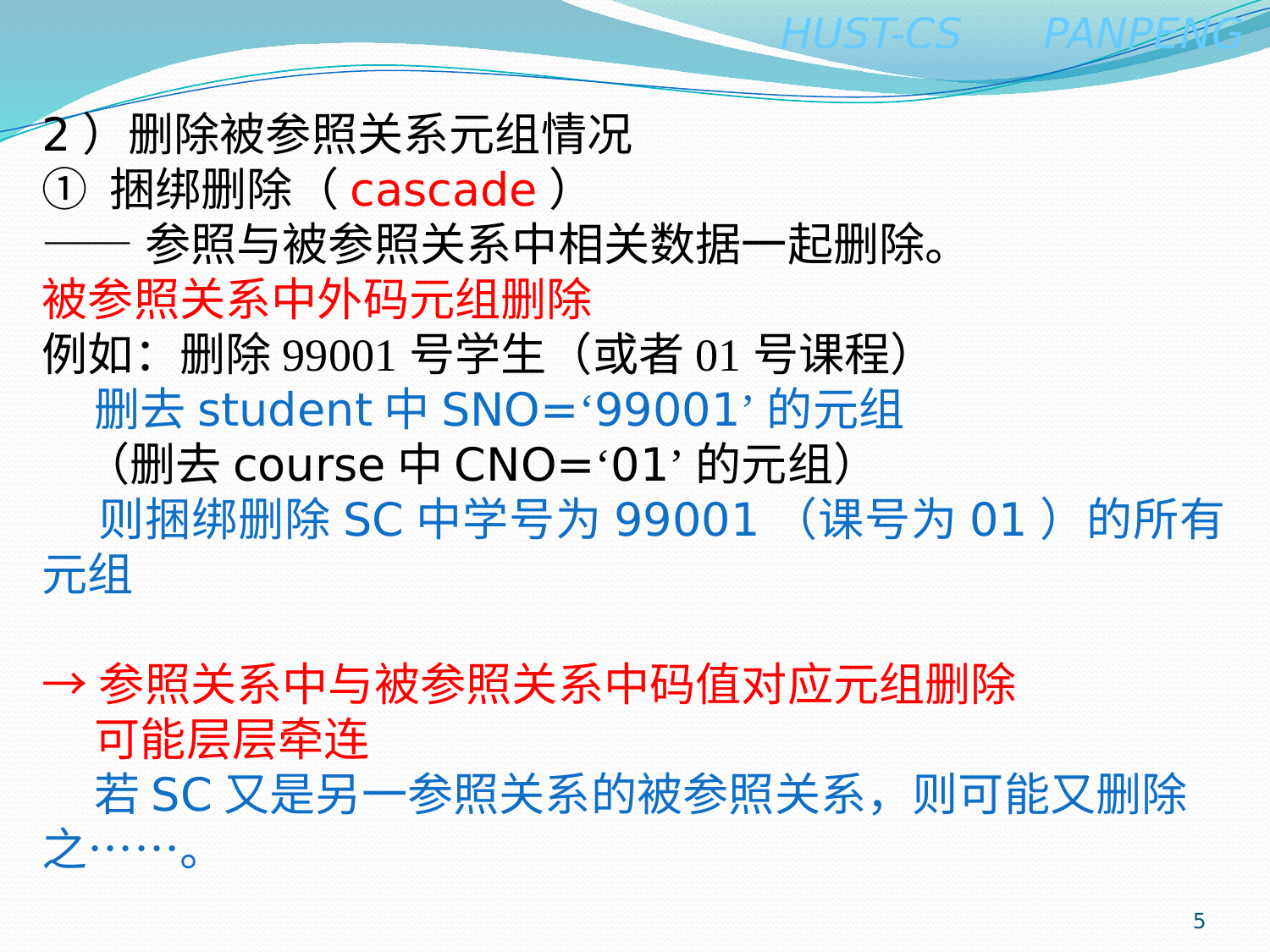

2）删除被参照关系元组情况
① 捆绑删除（cascade）
——参照与被参照关系中相关数据一起删除。
被参照关系中外码元组删除
例如：删除99001号学生（或者01号课程）
    删去student中SNO=‘99001’的元组
   （删去course中CNO=‘01’的元组）
    则捆绑删除SC中学号为99001（课号为01）的所有元组

→参照关系中与被参照关系中码值对应元组删除
    可能层层牵连
    若SC又是另一参照关系的被参照关系，则可能又删除之……。
5